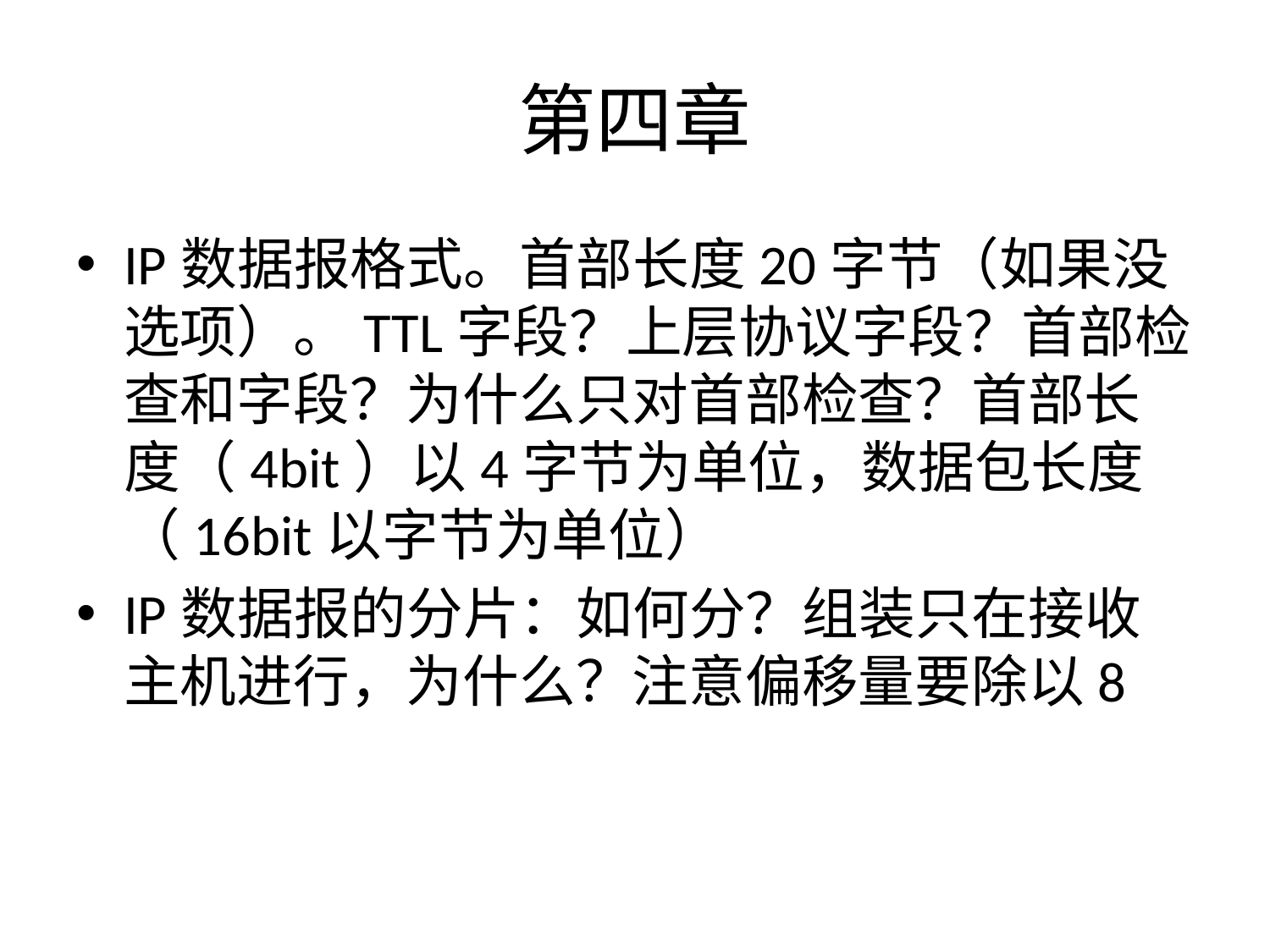

# 第四章
IP数据报格式。首部长度20字节（如果没选项）。TTL字段？上层协议字段？首部检查和字段？为什么只对首部检查？首部长度（4bit）以4字节为单位，数据包长度（16bit以字节为单位）
IP数据报的分片：如何分？组装只在接收主机进行，为什么？注意偏移量要除以8